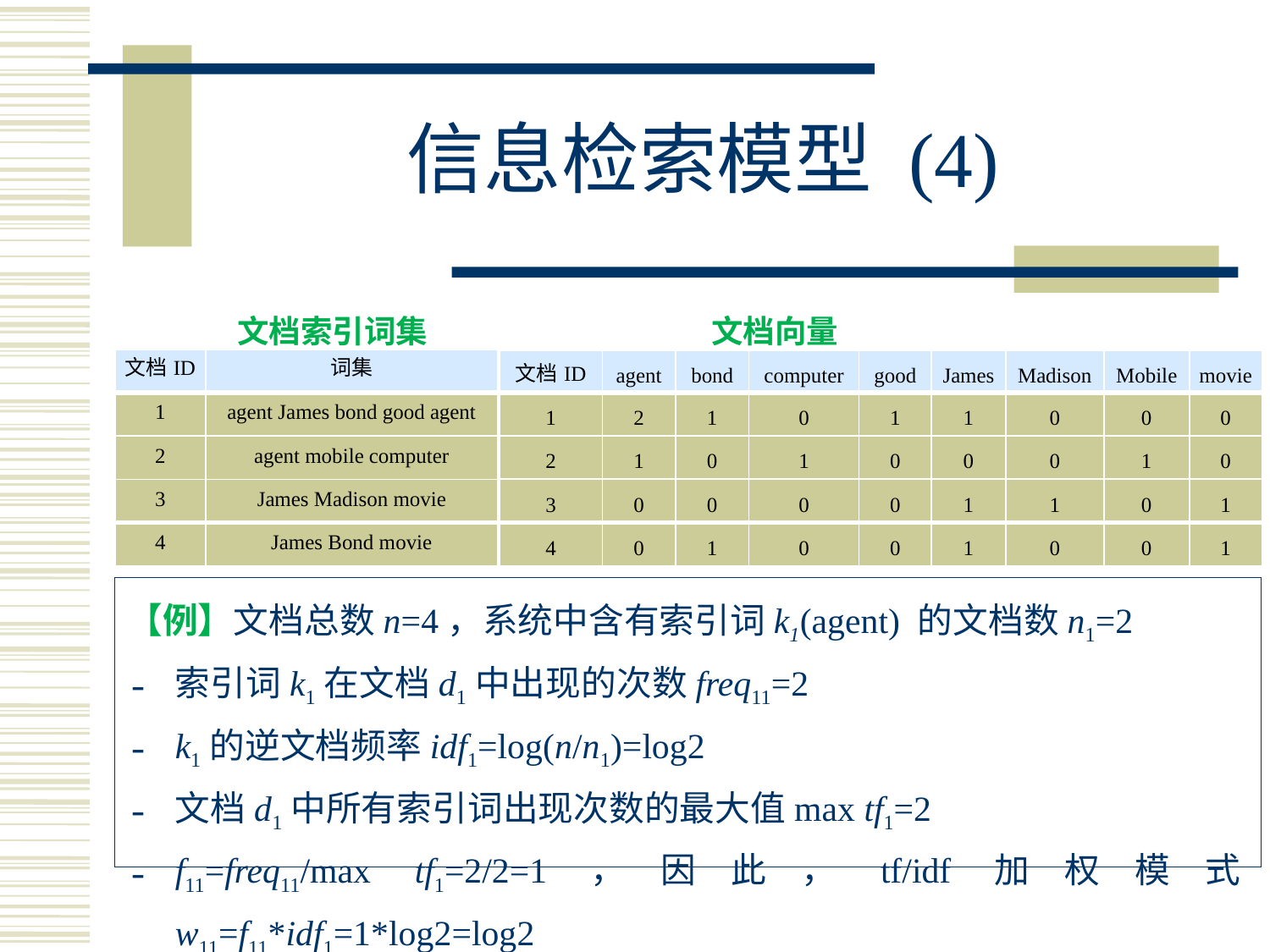

# 信息检索模型 (4)
文档索引词集		             文档向量
| 文档ID | 词集 |
| --- | --- |
| 1 | agent James bond good agent |
| 2 | agent mobile computer |
| 3 | James Madison movie |
| 4 | James Bond movie |
| 文档ID | agent | bond | computer | good | James | Madison | Mobile | movie |
| --- | --- | --- | --- | --- | --- | --- | --- | --- |
| 1 | 2 | 1 | 0 | 1 | 1 | 0 | 0 | 0 |
| 2 | 1 | 0 | 1 | 0 | 0 | 0 | 1 | 0 |
| 3 | 0 | 0 | 0 | 0 | 1 | 1 | 0 | 1 |
| 4 | 0 | 1 | 0 | 0 | 1 | 0 | 0 | 1 |
【例】文档总数n=4，系统中含有索引词k1(agent) 的文档数n1=2
索引词k1在文档d1中出现的次数freq11=2
k1的逆文档频率idf1=log(n/n1)=log2
文档d1中所有索引词出现次数的最大值max tf1=2
f11=freq11/max tf1=2/2=1，因此，tf/idf加权模式w11=f11*idf1=1*log2=log2